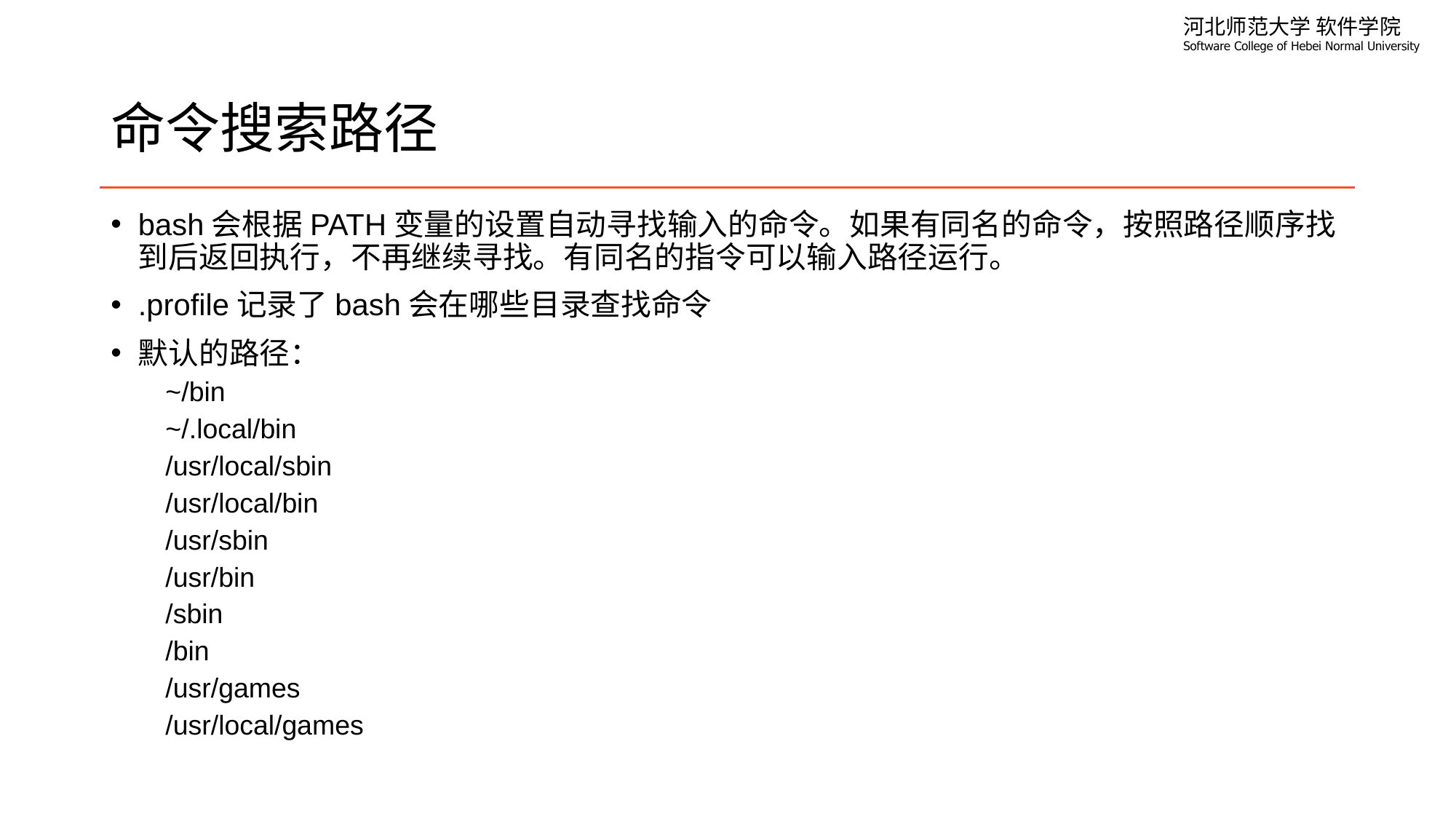

# 命令搜索路径
bash会根据PATH变量的设置自动寻找输入的命令。如果有同名的命令，按照路径顺序找到后返回执行，不再继续寻找。有同名的指令可以输入路径运行。
.profile记录了bash会在哪些目录查找命令
默认的路径：
~/bin
~/.local/bin
/usr/local/sbin
/usr/local/bin
/usr/sbin
/usr/bin
/sbin
/bin
/usr/games
/usr/local/games